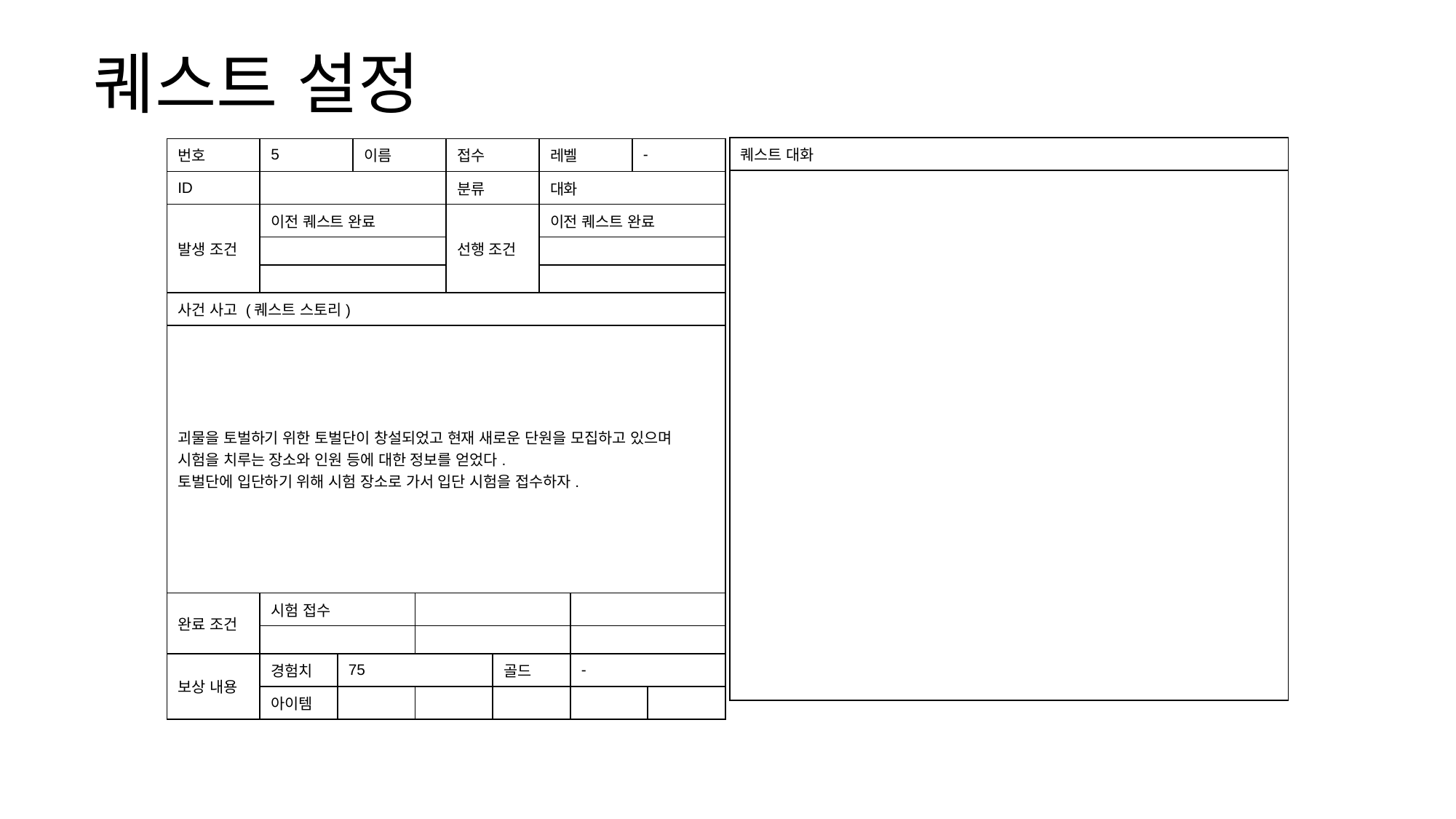

퀘스트 설정
| 퀘스트 대화 |
| --- |
|  |
| 번호 | 5 |  | 이름 |  | 접수 |  | 레벨 |  | - |  |
| --- | --- | --- | --- | --- | --- | --- | --- | --- | --- | --- |
| ID |  |  |  |  | 분류 |  | 대화 |  |  |  |
| 발생 조건 | 이전 퀘스트 완료 |  |  |  | 선행 조건 |  | 이전 퀘스트 완료 |  |  |  |
|  |  |  |  |  |  |  |  |  |  |  |
|  |  |  |  |  |  |  |  |  |  |  |
| 사건 사고 (퀘스트 스토리) |  |  |  |  |  |  |  |  |  |  |
| 괴물을 토벌하기 위한 토벌단이 창설되었고 현재 새로운 단원을 모집하고 있으며 시험을 치루는 장소와 인원 등에 대한 정보를 얻었다. 토벌단에 입단하기 위해 시험 장소로 가서 입단 시험을 접수하자. |  |  |  |  |  |  |  |  |  |  |
| 완료 조건 | 시험 접수 |  |  |  |  |  |  |  |  |  |
|  |  |  |  |  |  |  |  |  |  |  |
| 보상 내용 | 경험치 | 75 |  |  |  | 골드 |  | - |  |  |
|  | 아이템 |  |  |  |  |  |  |  |  |  |